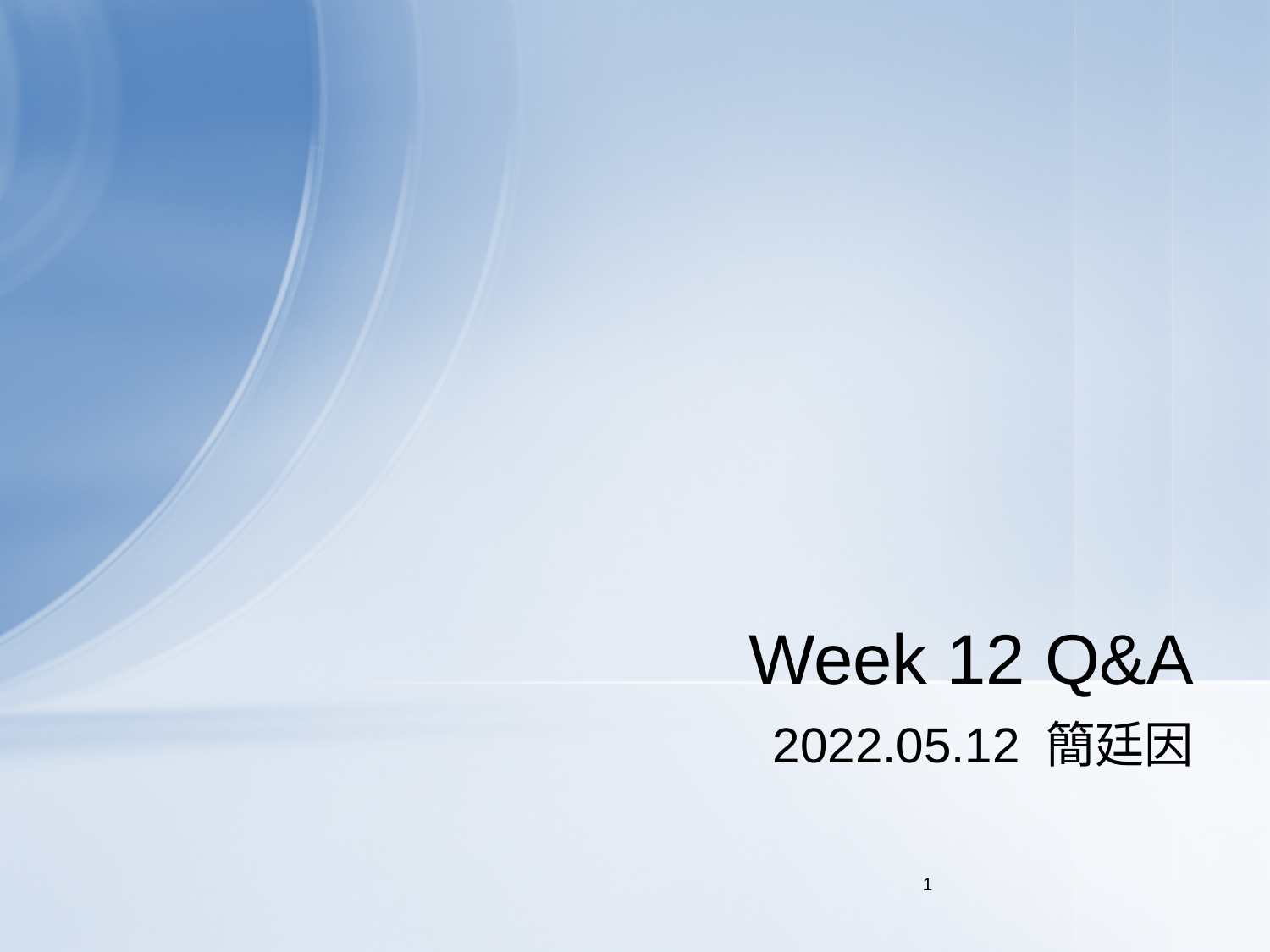

# Week 12 Q&A
2022.05.12 簡廷因
1